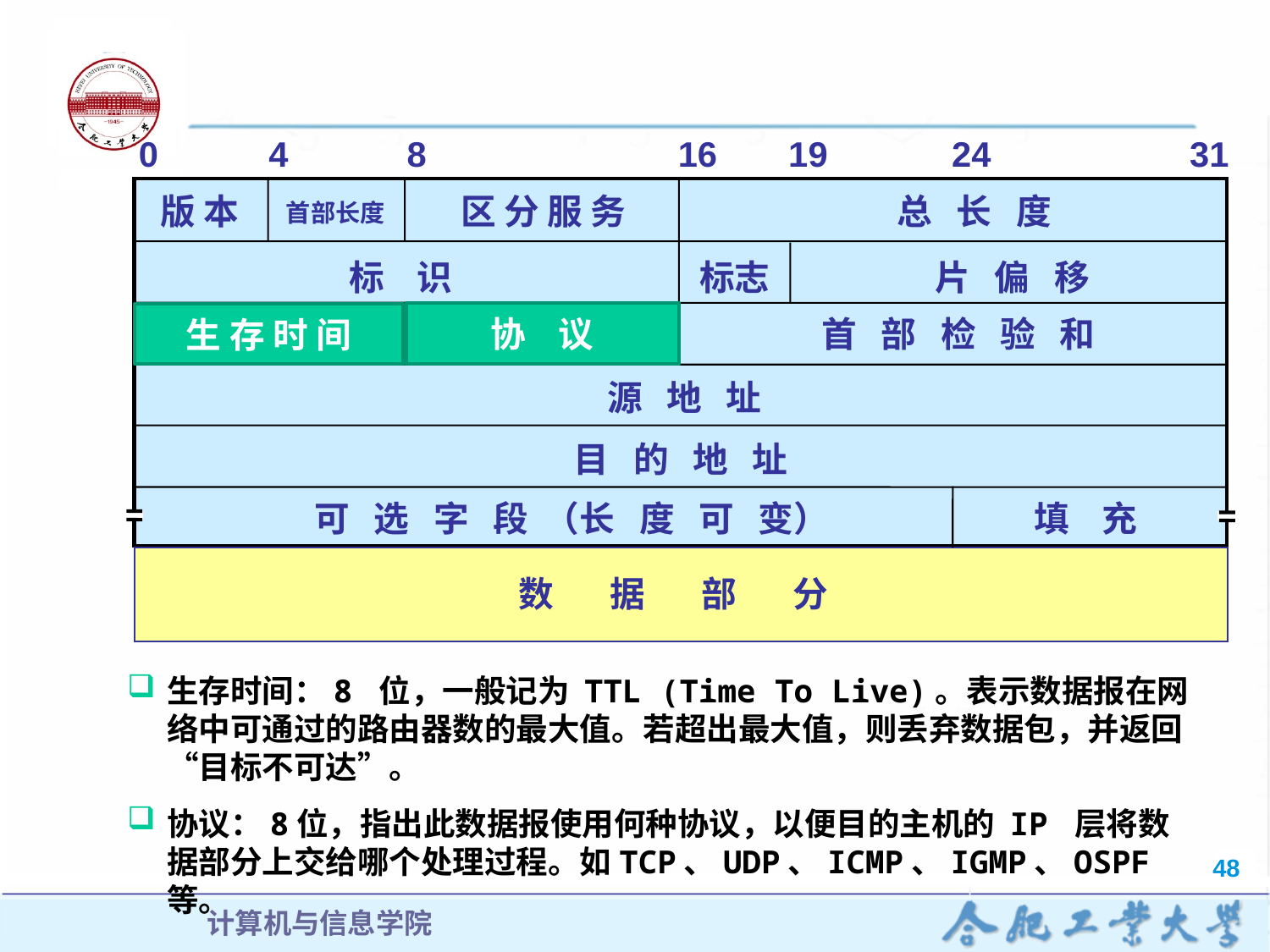

0
4
8
16
19
24
31

版 本
区 分 服 务
总   长   度
首部长度

标    识
标志
片   偏   移

生 存 时 间
协    议
首   部   检   验   和

源   地   址

目   的   地   址

可   选   字   段  （长   度   可   变）
填    充

数       据       部       分
协    议
生 存 时 间
生存时间：8 位，一般记为 TTL (Time To Live)。表示数据报在网络中可通过的路由器数的最大值。若超出最大值，则丢弃数据包，并返回“目标不可达”。
协议：8位，指出此数据报使用何种协议，以便目的主机的 IP 层将数据部分上交给哪个处理过程。如TCP、UDP、ICMP、IGMP、OSPF等。